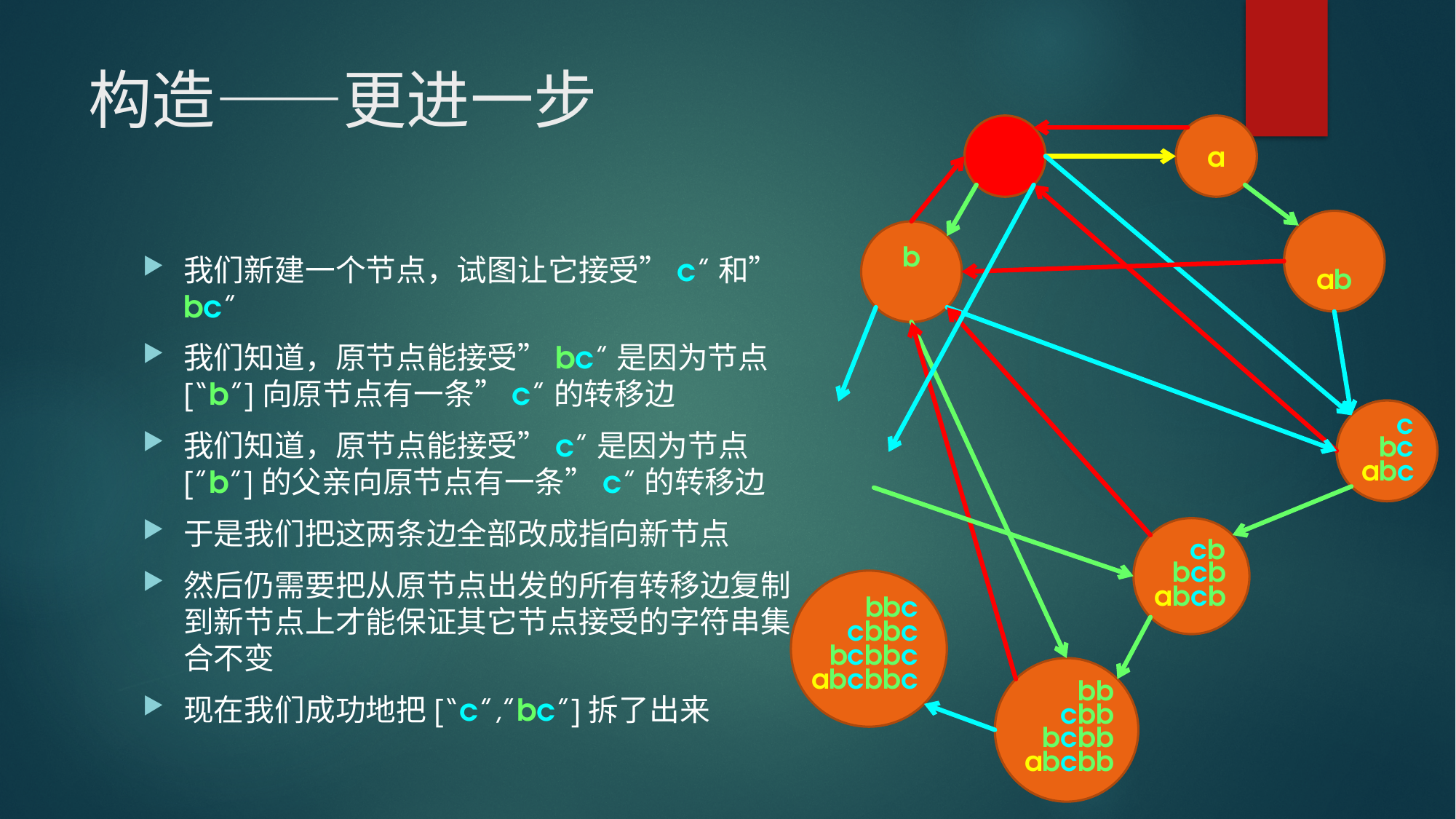

# 构造——更进一步

a

b
我们新建一个节点，试图让它接受”c”和”bc”
我们知道，原节点能接受”bc”是因为节点[“b”]向原节点有一条”c”的转移边
我们知道，原节点能接受”c”是因为节点[”b”]的父亲向原节点有一条”c”的转移边
于是我们把这两条边全部改成指向新节点
然后仍需要把从原节点出发的所有转移边复制到新节点上才能保证其它节点接受的字符串集合不变
现在我们成功地把[“c”,”bc”]拆了出来

ab

c
bc
abc

cb
bcb

abcb
bbc
cbbc
bcbbc
abcbbc

bb
cbb
bcbb
abcbb